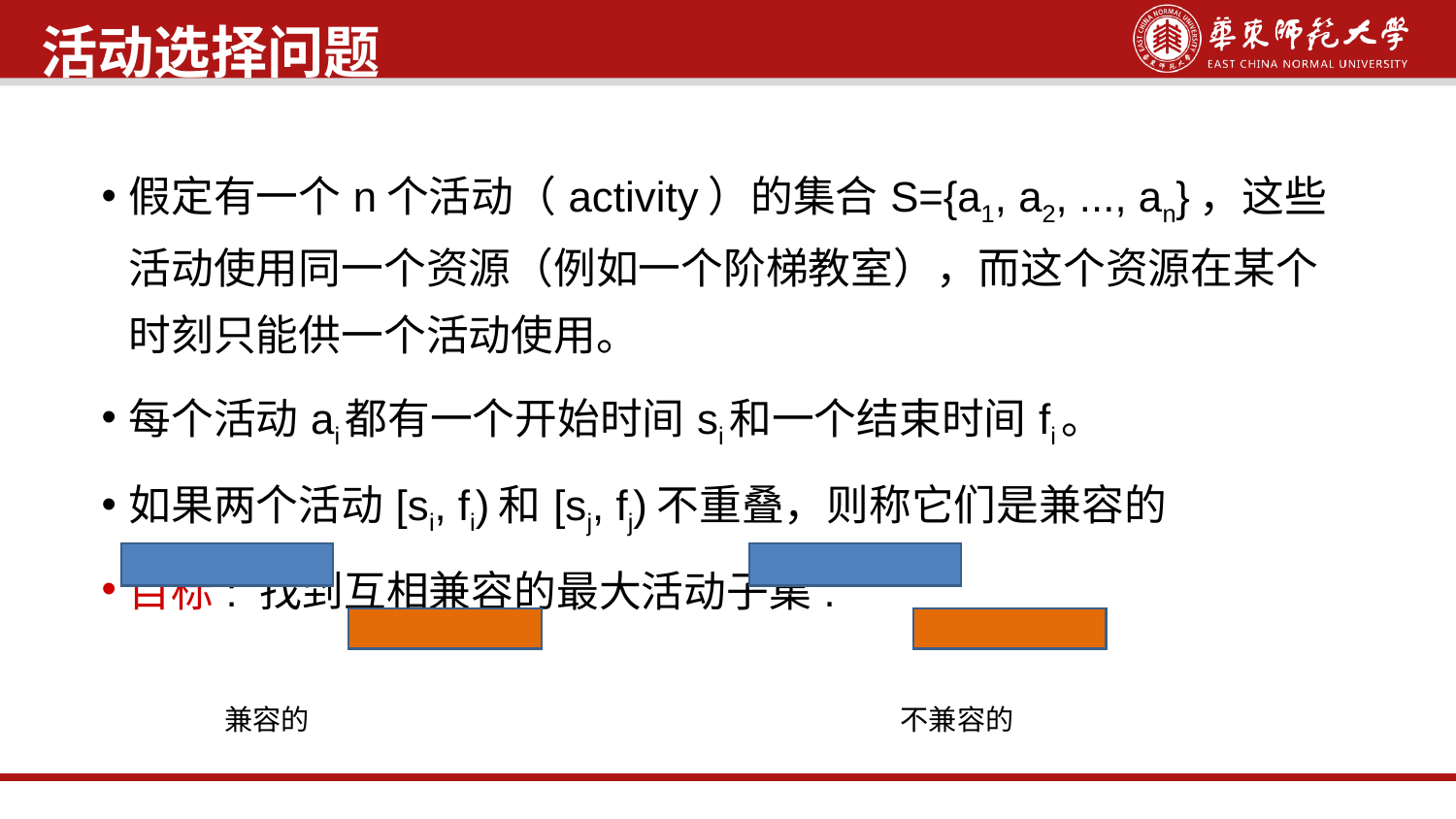

5
活动选择问题
假定有一个n个活动（activity）的集合S={a1, a2, ..., an}，这些活动使用同一个资源（例如一个阶梯教室），而这个资源在某个时刻只能供一个活动使用。
每个活动ai都有一个开始时间si和一个结束时间fi。
如果两个活动[si, fi)和[sj, fj)不重叠，则称它们是兼容的
目标: 找到互相兼容的最大活动子集.

兼容的
不兼容的